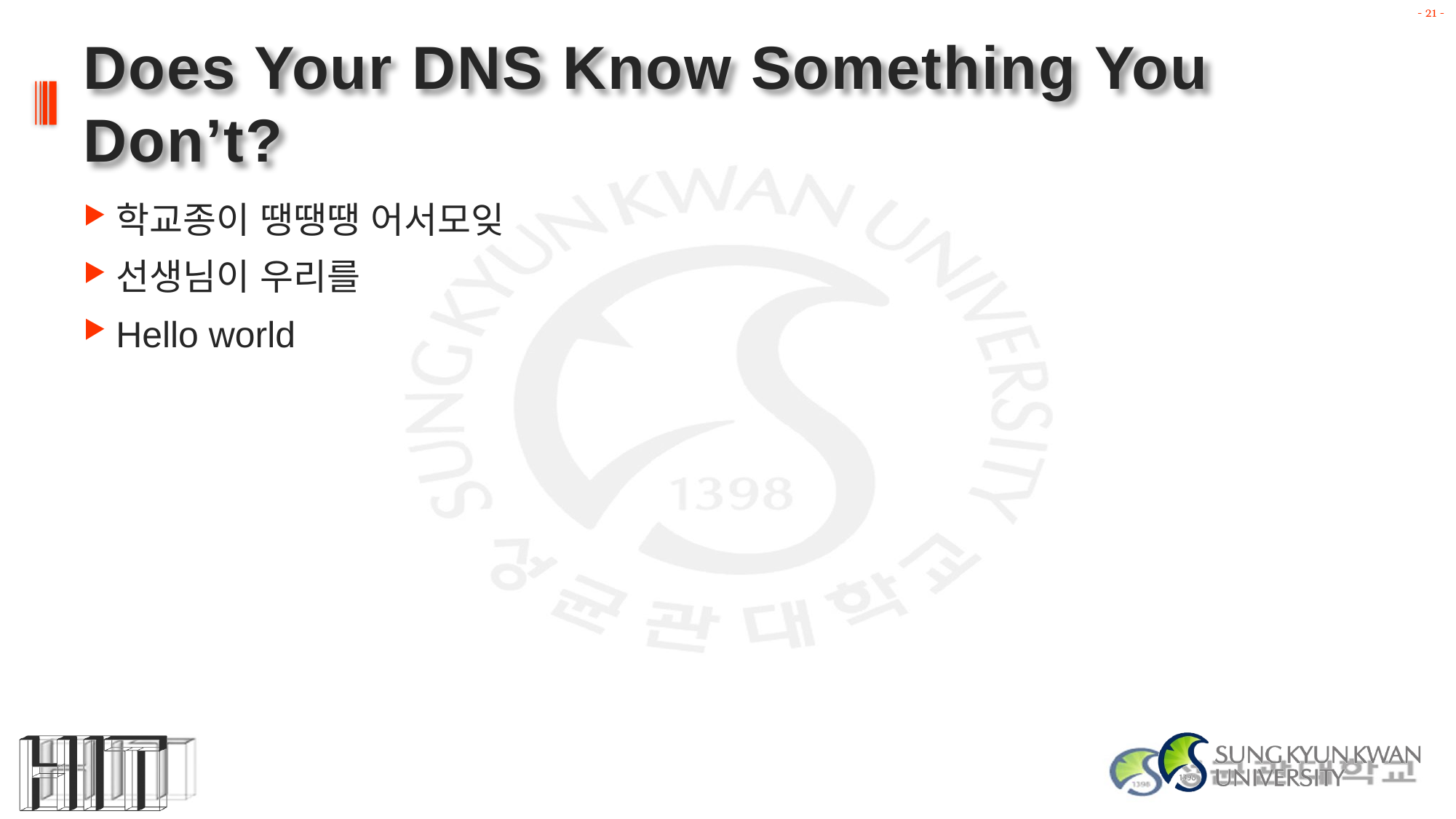

# Does Your DNS Know Something You Don’t?
학교종이 땡땡땡 어서모잊
선생님이 우리를
Hello world